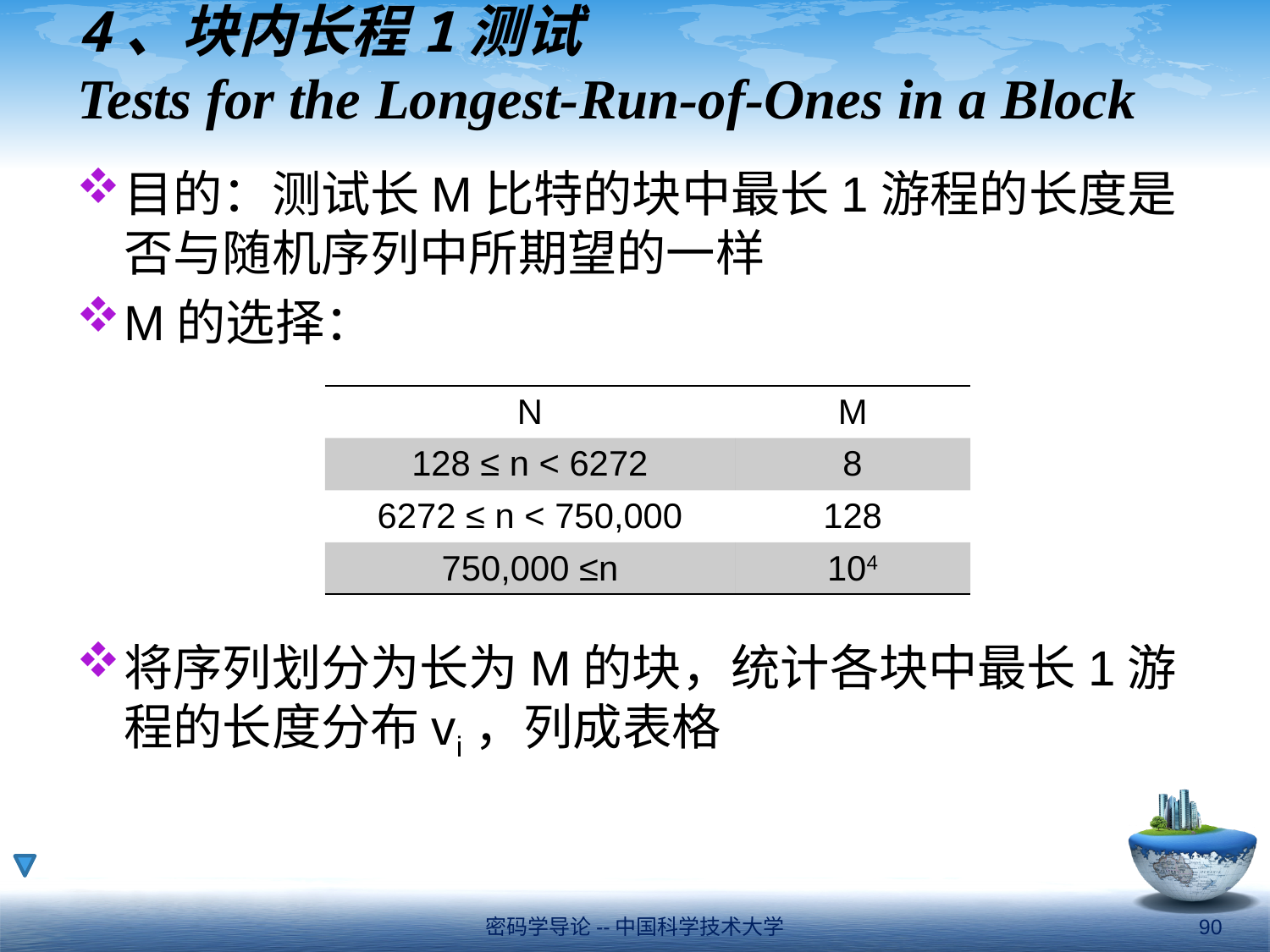

# 4、块内长程1测试 Tests for the Longest-Run-of-Ones in a Block
目的：测试长M比特的块中最长1游程的长度是否与随机序列中所期望的一样
M的选择：

将序列划分为长为M的块，统计各块中最长1游程的长度分布vi，列成表格
| N | M |
| --- | --- |
| 128 ≤ n < 6272 | 8 |
| 6272 ≤ n < 750,000 | 128 |
| 750,000 ≤n | 104 |

密码学导论--中国科学技术大学
90